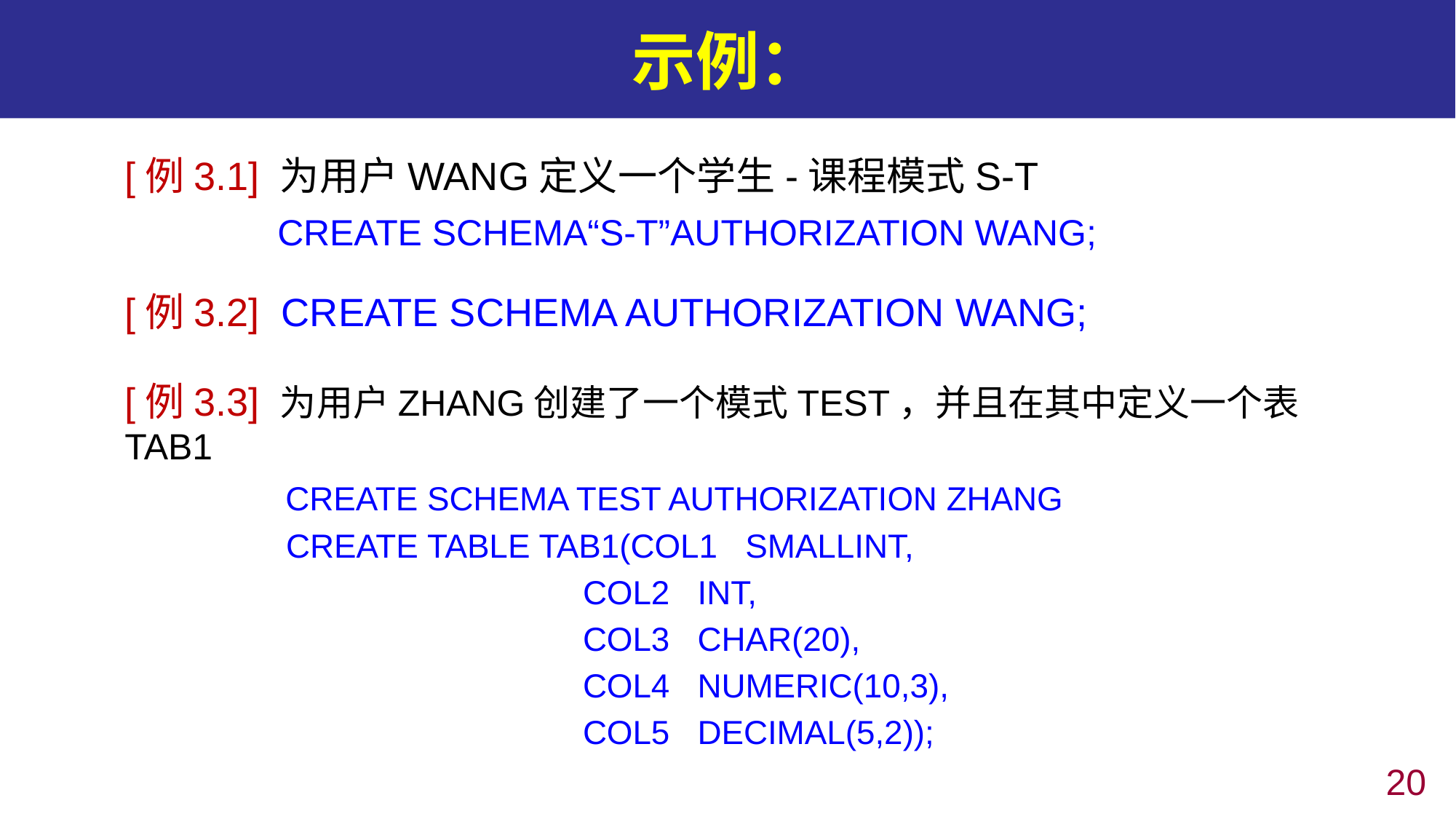

# 示例：
[例3.1] 为用户WANG定义一个学生-课程模式S-T
              CREATE SCHEMA“S-T”AUTHORIZATION WANG;

[例3.2]  CREATE SCHEMA AUTHORIZATION WANG;

[例3.3] 为用户ZHANG创建了一个模式TEST，并且在其中定义一个表TAB1
                    CREATE SCHEMA TEST AUTHORIZATION ZHANG
                      CREATE TABLE TAB1(COL1   SMALLINT,
                                                      COL2   INT,
                                                      COL3   CHAR(20),
                                                      COL4   NUMERIC(10,3),
                                                      COL5   DECIMAL(5,2));
20